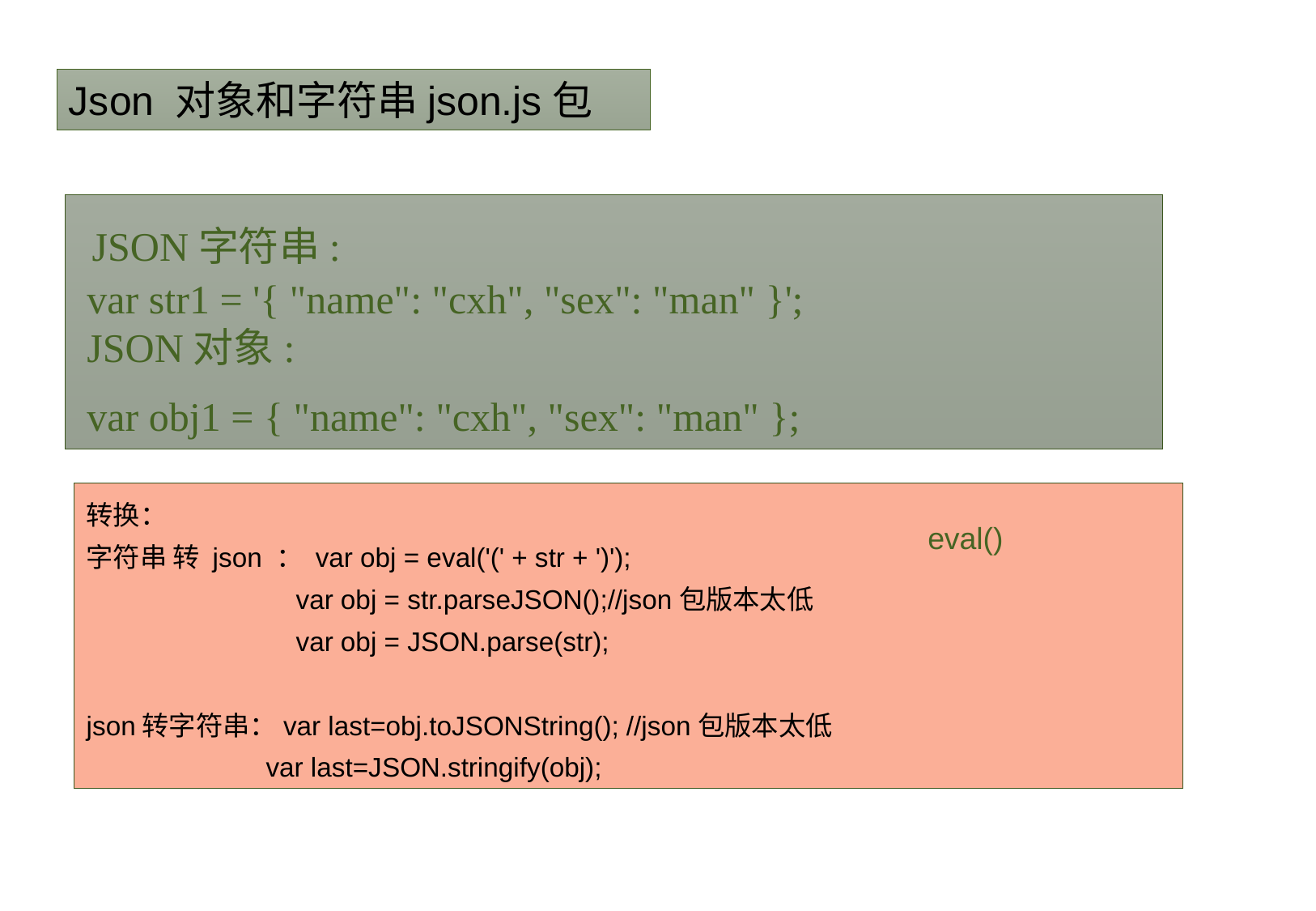

#
Json 对象和字符串json.js包

 JSON字符串:
 var str1 = '{ "name": "cxh", "sex": "man" }';
 JSON对象:
 var obj1 = { "name": "cxh", "sex": "man" };
转换：
字符串 转 json ： var obj = eval('(' + str + ')');
                            var obj = str.parseJSON();//json包版本太低
                            var obj = JSON.parse(str);

json转字符串：var last=obj.toJSONString(); //json包版本太低
                        var last=JSON.stringify(obj);
eval()